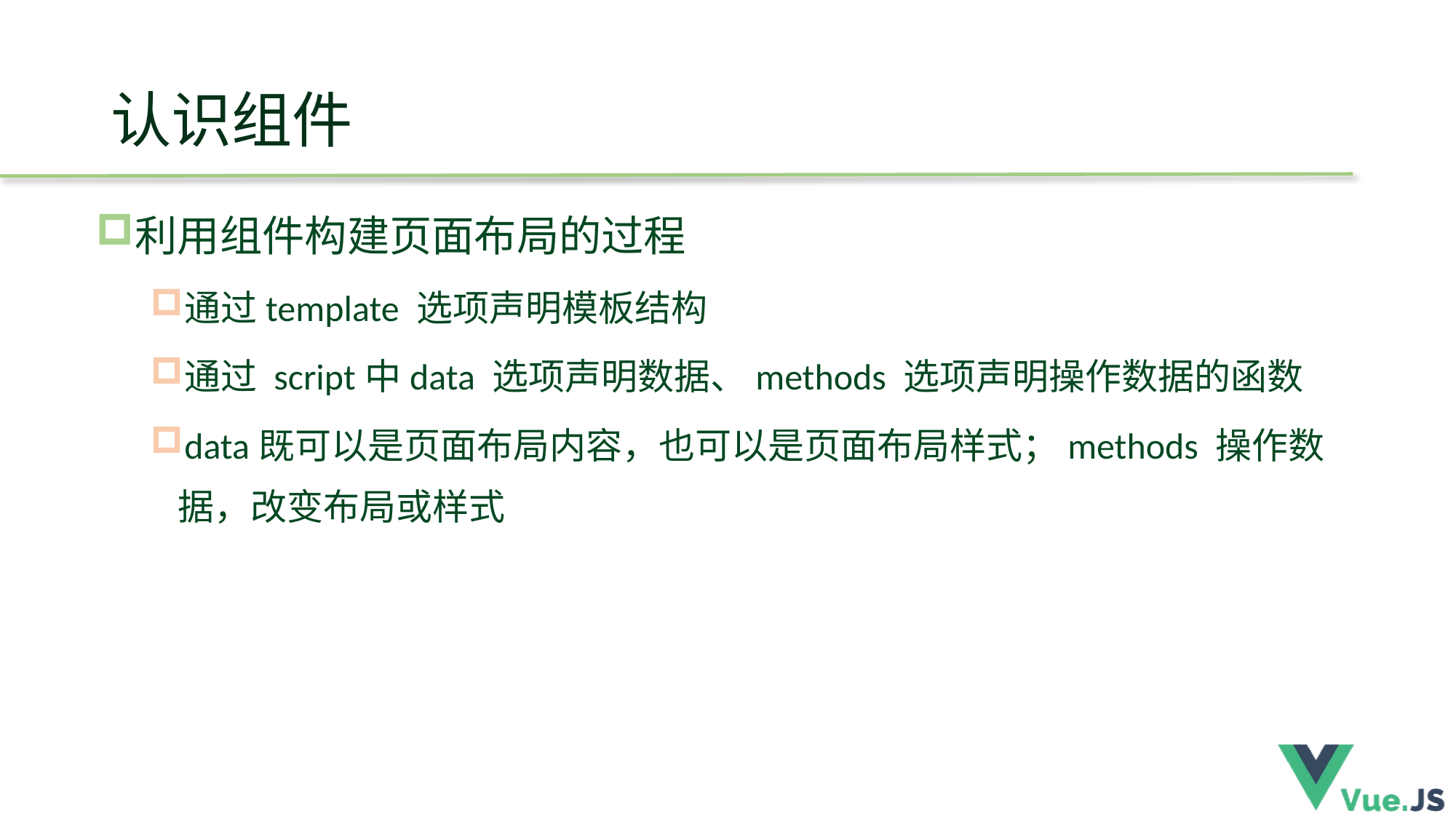

# 认识组件
利用组件构建页面布局的过程
通过template 选项声明模板结构
通过 script中data 选项声明数据、methods 选项声明操作数据的函数
data既可以是页面布局内容，也可以是页面布局样式；methods 操作数据，改变布局或样式